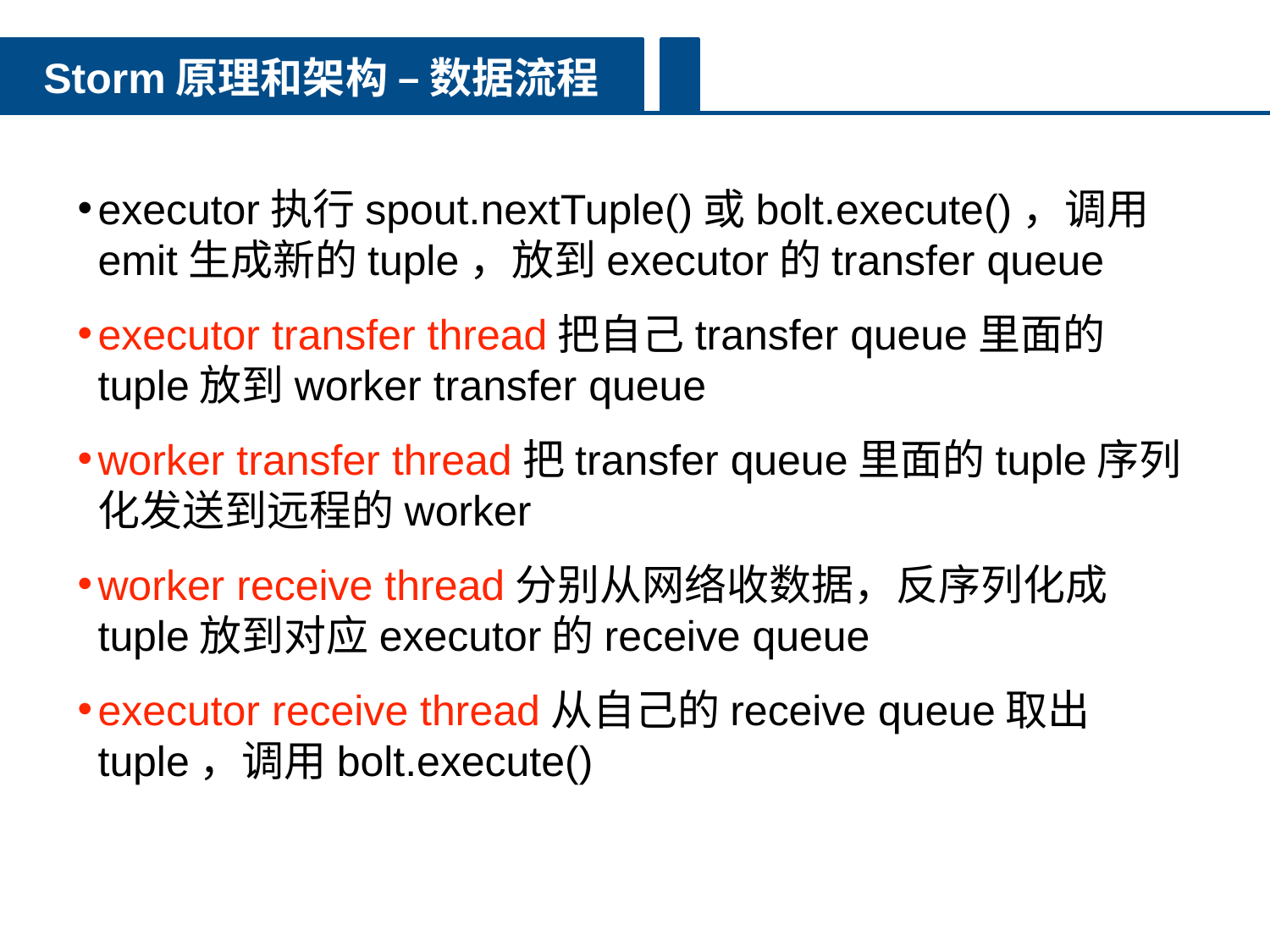

Storm原理和架构 – 数据流程

executor执行spout.nextTuple()或bolt.execute()，调用emit生成新的tuple，放到executor的transfer queue
executor transfer thread把自己transfer queue里面的tuple放到worker transfer queue
worker transfer thread把transfer queue里面的tuple序列化发送到远程的worker
worker receive thread分别从网络收数据，反序列化成tuple放到对应executor的receive queue
executor receive thread从自己的receive queue取出tuple，调用bolt.execute()